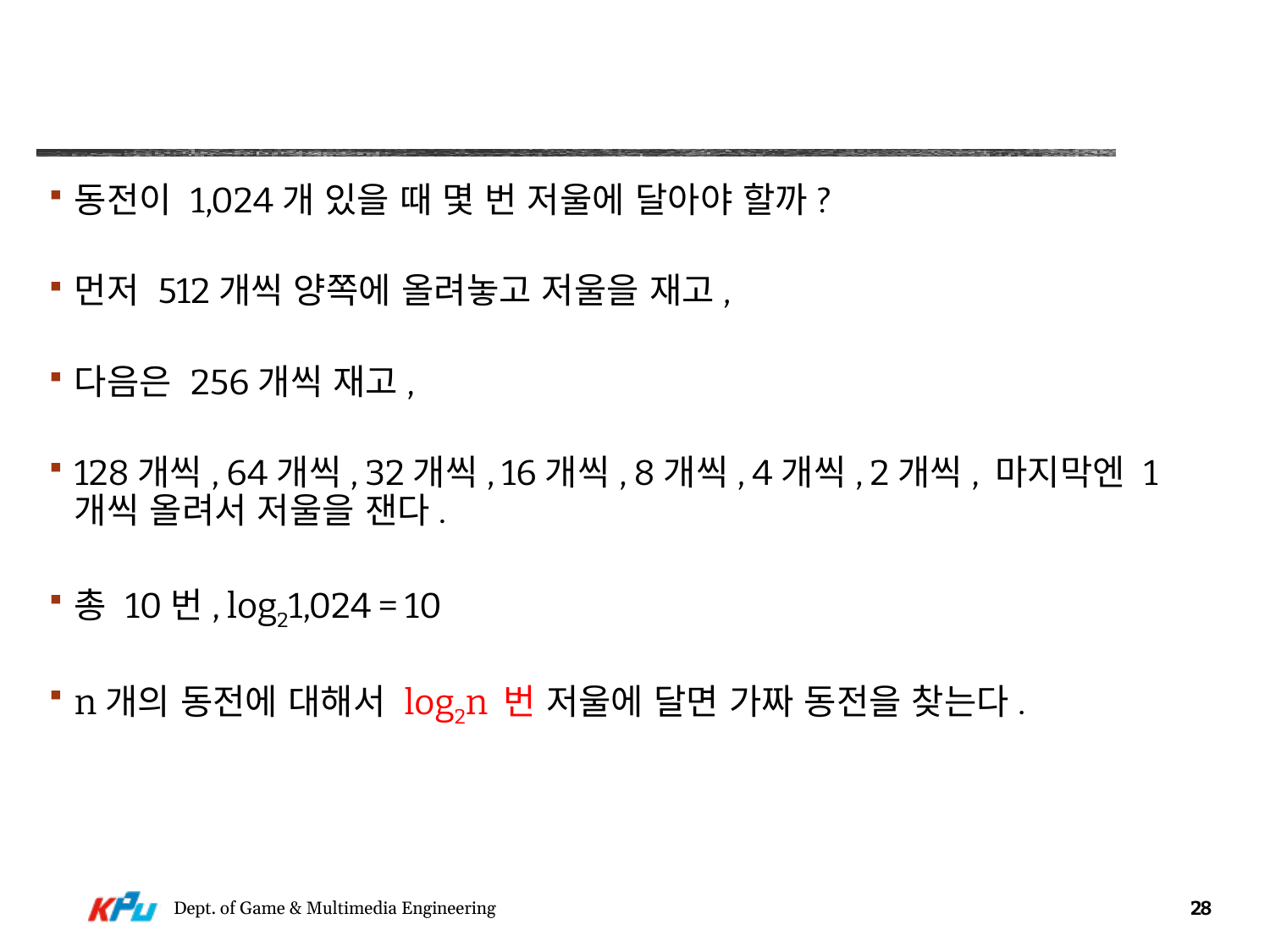

#
동전이 1,024개 있을 때 몇 번 저울에 달아야 할까?
먼저 512개씩 양쪽에 올려놓고 저울을 재고,
다음은 256개씩 재고,
128개씩, 64개씩, 32개씩, 16개씩, 8개씩, 4개씩, 2개씩, 마지막엔 1개씩 올려서 저울을 잰다.
총 10번, log21,024 = 10
n개의 동전에 대해서 log2n 번 저울에 달면 가짜 동전을 찾는다.

Dept. of Game & Multimedia Engineering
28